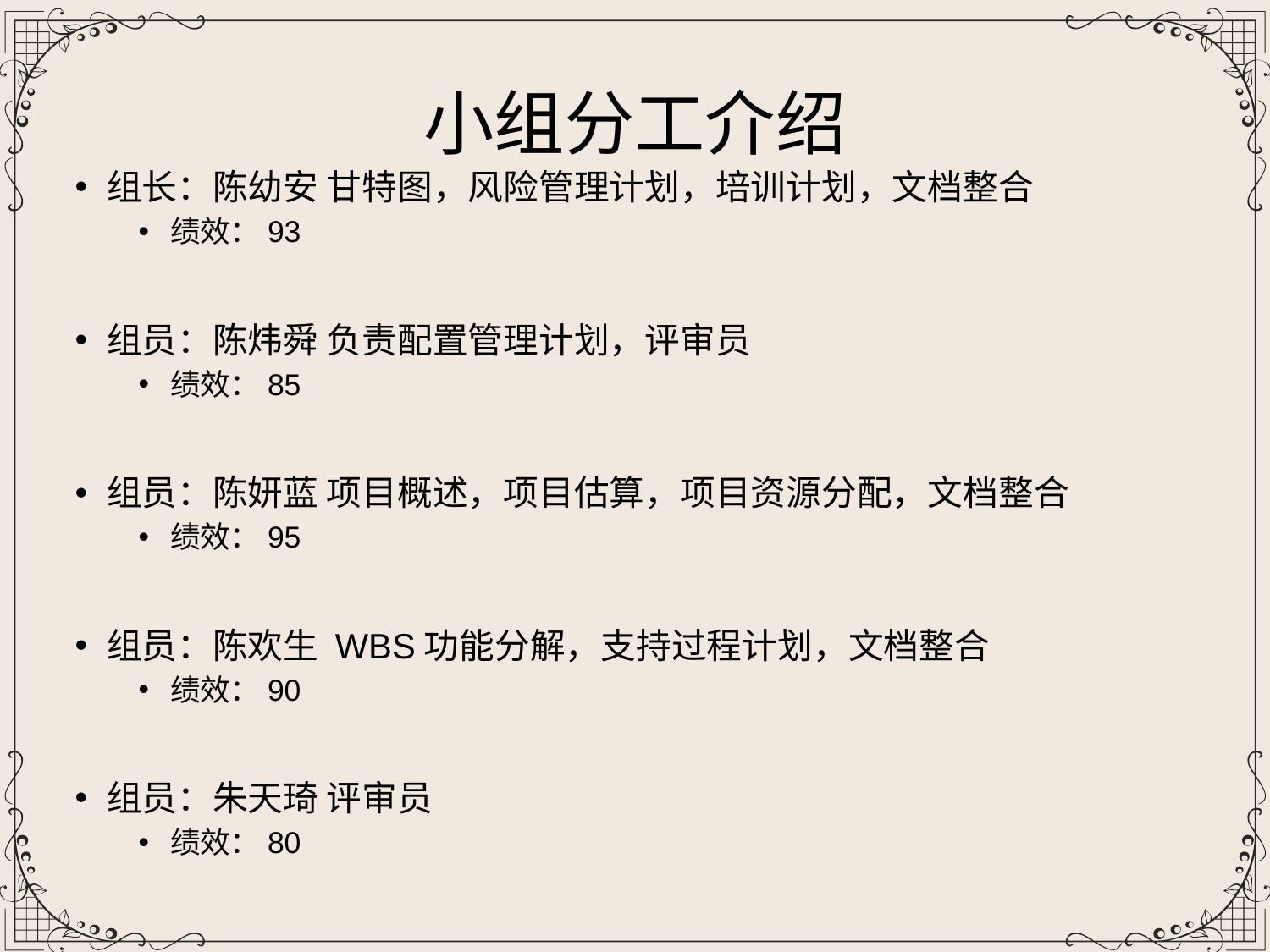

小组分工介绍
组长：陈幼安 甘特图，风险管理计划，培训计划，文档整合
绩效：93

组员：陈炜舜 负责配置管理计划，评审员
绩效：85

组员：陈妍蓝 项目概述，项目估算，项目资源分配，文档整合
绩效：95

组员：陈欢生 WBS功能分解，支持过程计划，文档整合
绩效：90

组员：朱天琦 评审员
绩效：80